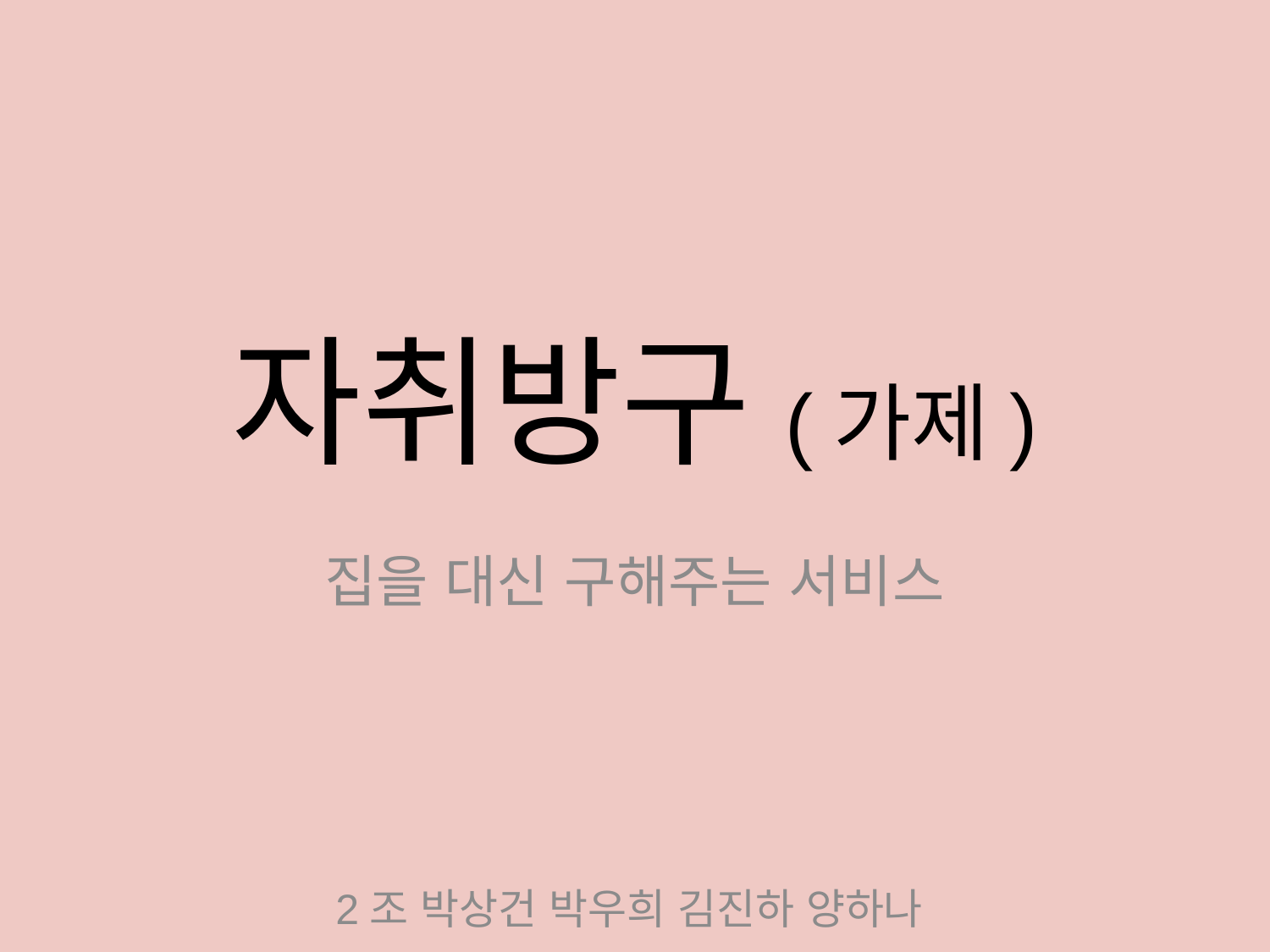

# 자취방구(가제)
집을 대신 구해주는 서비스

2조 박상건 박우희 김진하 양하나